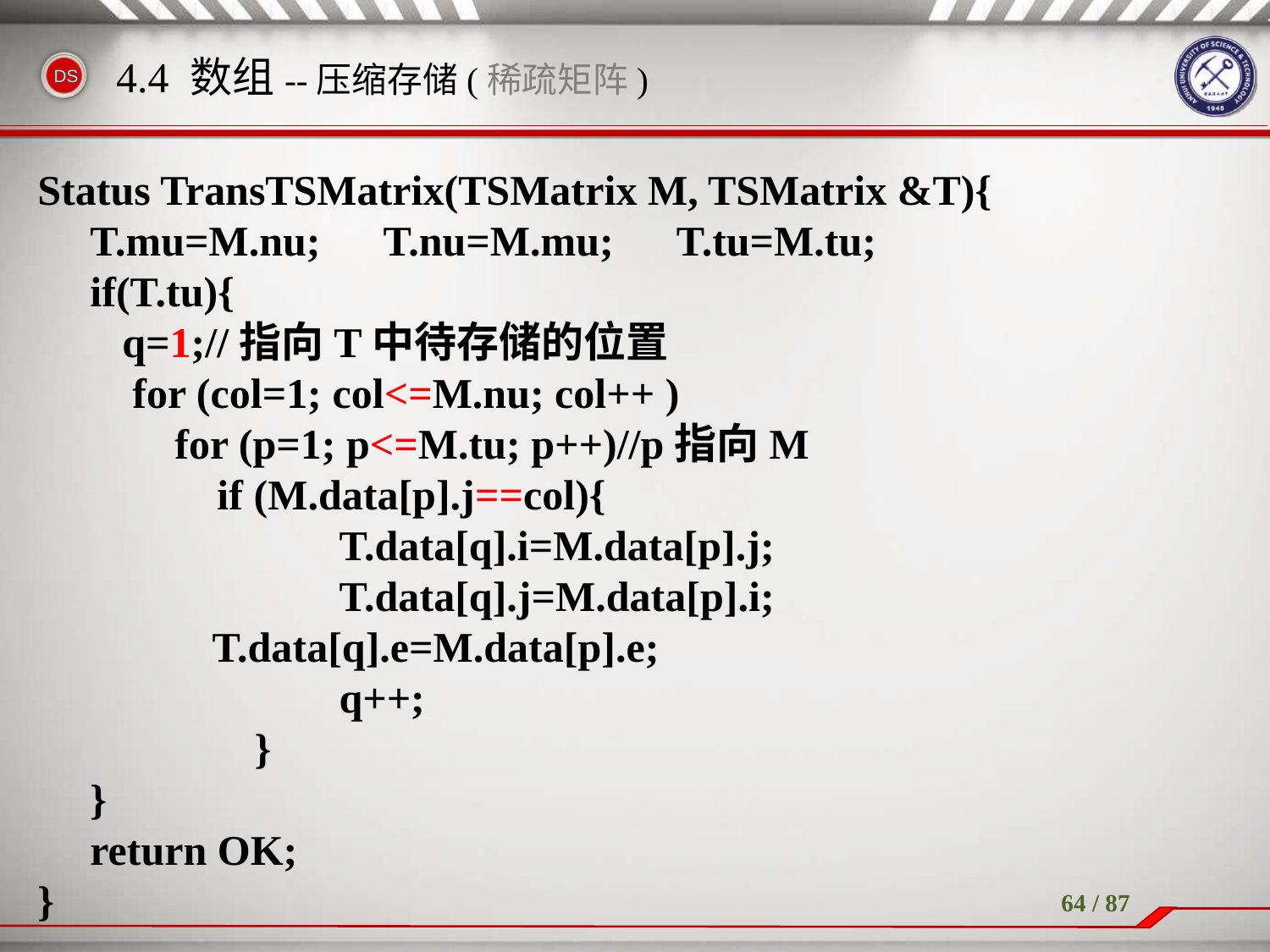

# 4.4 数组--压缩存储(稀疏矩阵)
Status TransTSMatrix(TSMatrix M, TSMatrix &T){
　T.mu=M.nu;　T.nu=M.mu;　T.tu=M.tu;
　if(T.tu){
        q=1;//指向T中待存储的位置
　　for (col=1; col<=M.nu; col++ )
　　　for (p=1; p<=M.tu; p++)//p指向M
　　　　if (M.data[p].j==col){
			T.data[q].i=M.data[p].j;
			T.data[q].j=M.data[p].i;
　　　　	T.data[q].e=M.data[p].e;
			q++;
		    }
　}
　return OK;
}